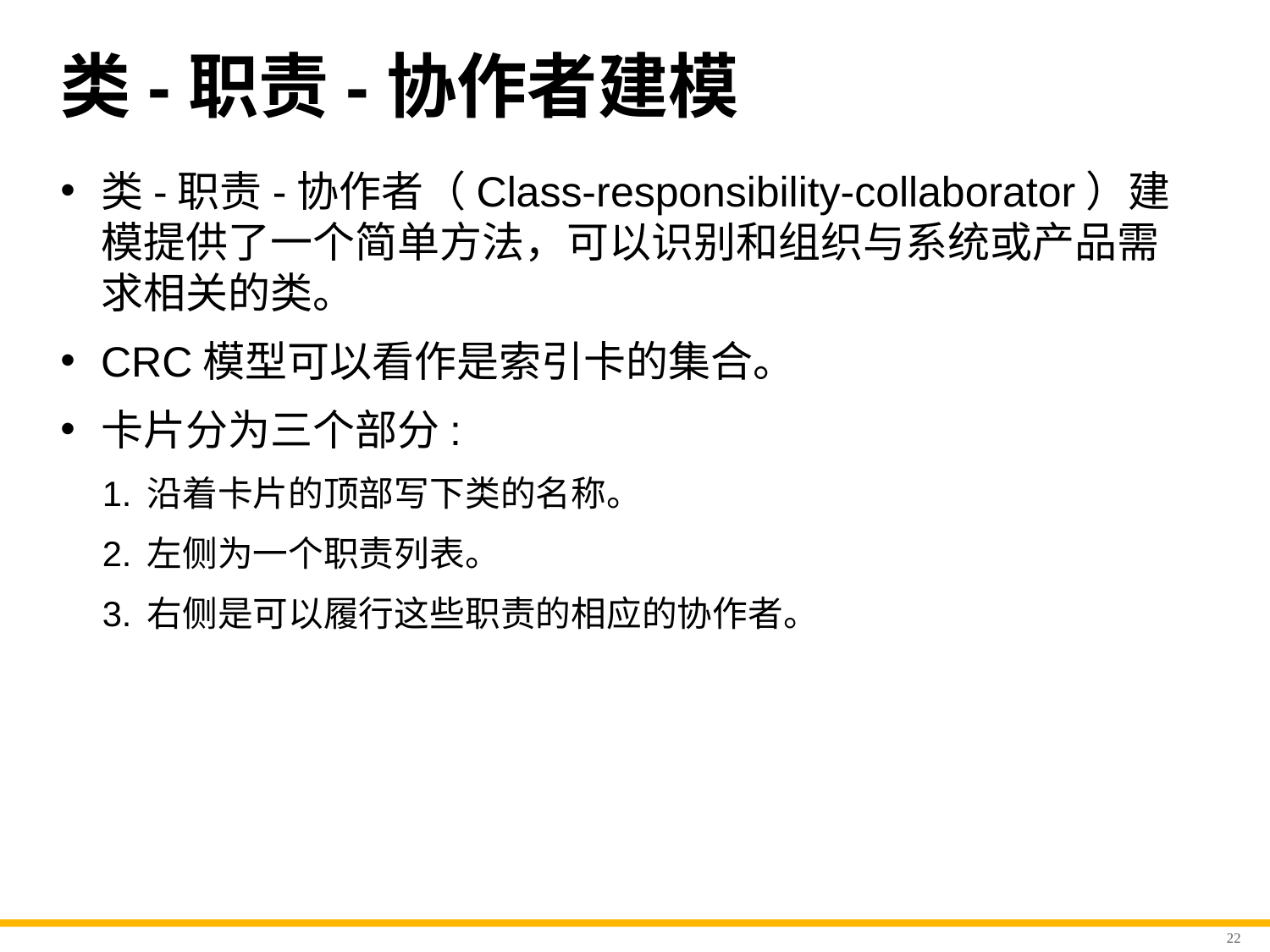

# 类-职责-协作者建模
类-职责-协作者（Class-responsibility-collaborator）建模提供了一个简单方法，可以识别和组织与系统或产品需求相关的类。
CRC模型可以看作是索引卡的集合。
卡片分为三个部分:
沿着卡片的顶部写下类的名称。
左侧为一个职责列表。
右侧是可以履行这些职责的相应的协作者。
22